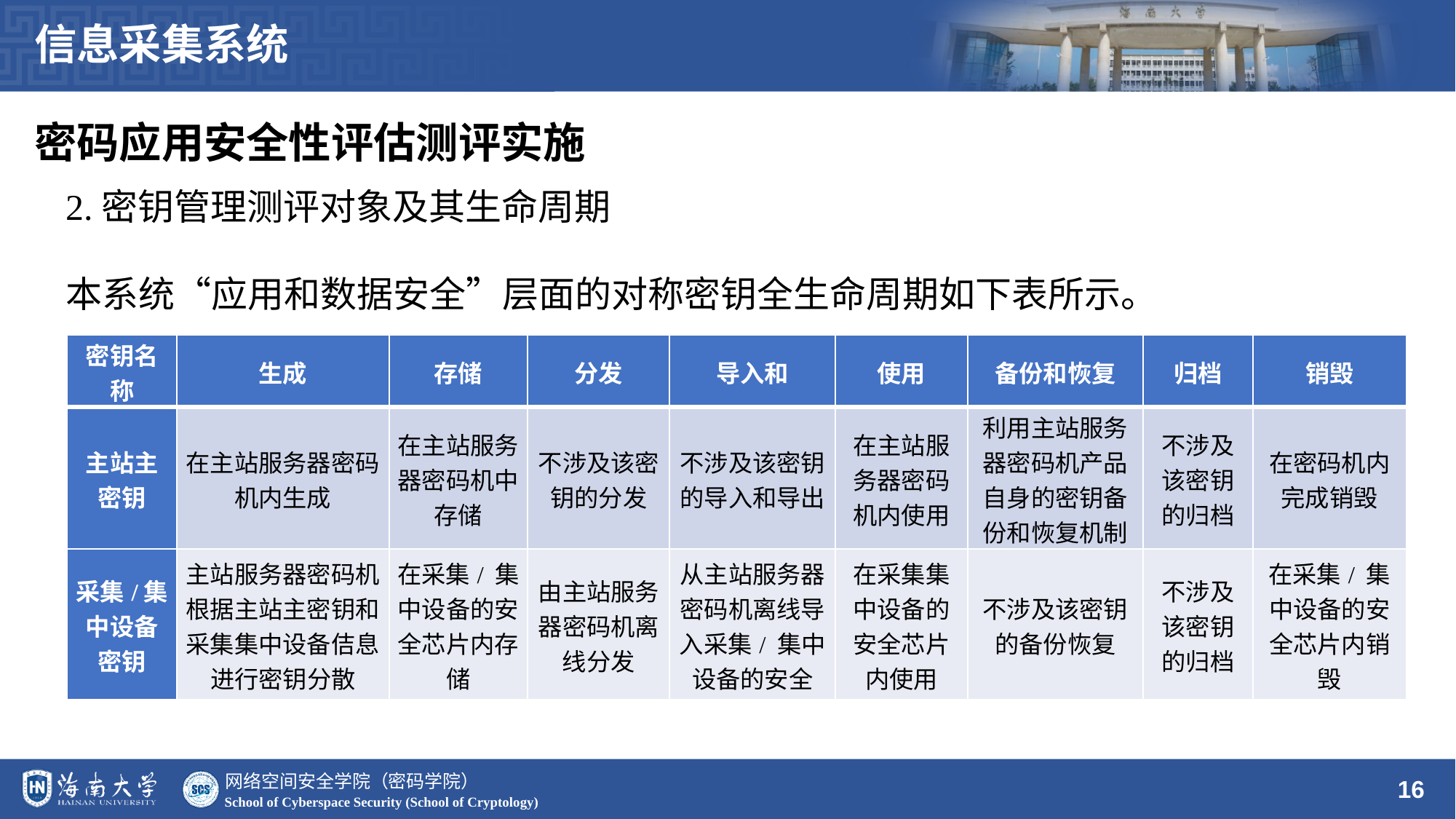

信息采集系统
密码应用安全性评估测评实施
2.密钥管理测评对象及其生命周期

本系统“应用和数据安全”层面的对称密钥全生命周期如下表所示。
| 密钥名称 | 生成 | 存储 | 分发 | 导入和 | 使用 | 备份和恢复 | 归档 | 销毁 |
| --- | --- | --- | --- | --- | --- | --- | --- | --- |
| 主站主密钥 | 在主站服务器密码机内生成 | 在主站服务器密码机中存储 | 不涉及该密钥的分发 | 不涉及该密钥的导入和导出 | 在主站服务器密码机内使用 | 利用主站服务器密码机产品自身的密钥备份和恢复机制 | 不涉及该密钥的归档 | 在密码机内完成销毁 |
| 采集/集中设备密钥 | 主站服务器密码机根据主站主密钥和采集集中设备佶息进行密钥分散 | 在采集/ 集中设备的安全芯片内存储 | 由主站服务器密码机离线分发 | 从主站服务器密码机离线导入采集/ 集中设备的安全 | 在采集集中设备的安全芯片内使用 | 不涉及该密钥的备份恢复 | 不涉及该密钥的归档 | 在采集/ 集中设备的安全芯片内销毁 |
16